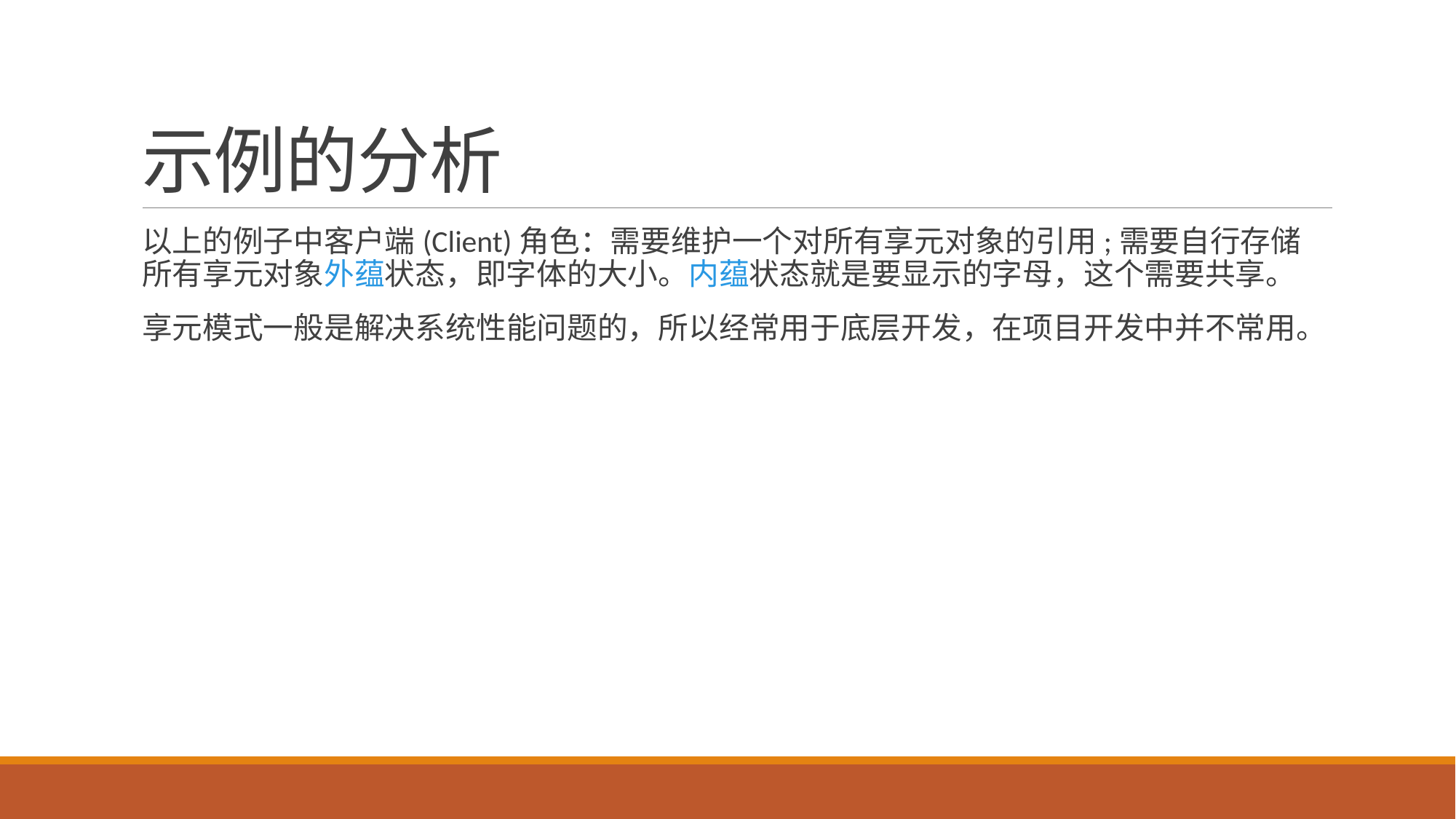

# 示例的分析
以上的例子中客户端(Client)角色：需要维护一个对所有享元对象的引用;需要自行存储所有享元对象外蕴状态，即字体的大小。内蕴状态就是要显示的字母，这个需要共享。
享元模式一般是解决系统性能问题的，所以经常用于底层开发，在项目开发中并不常用。